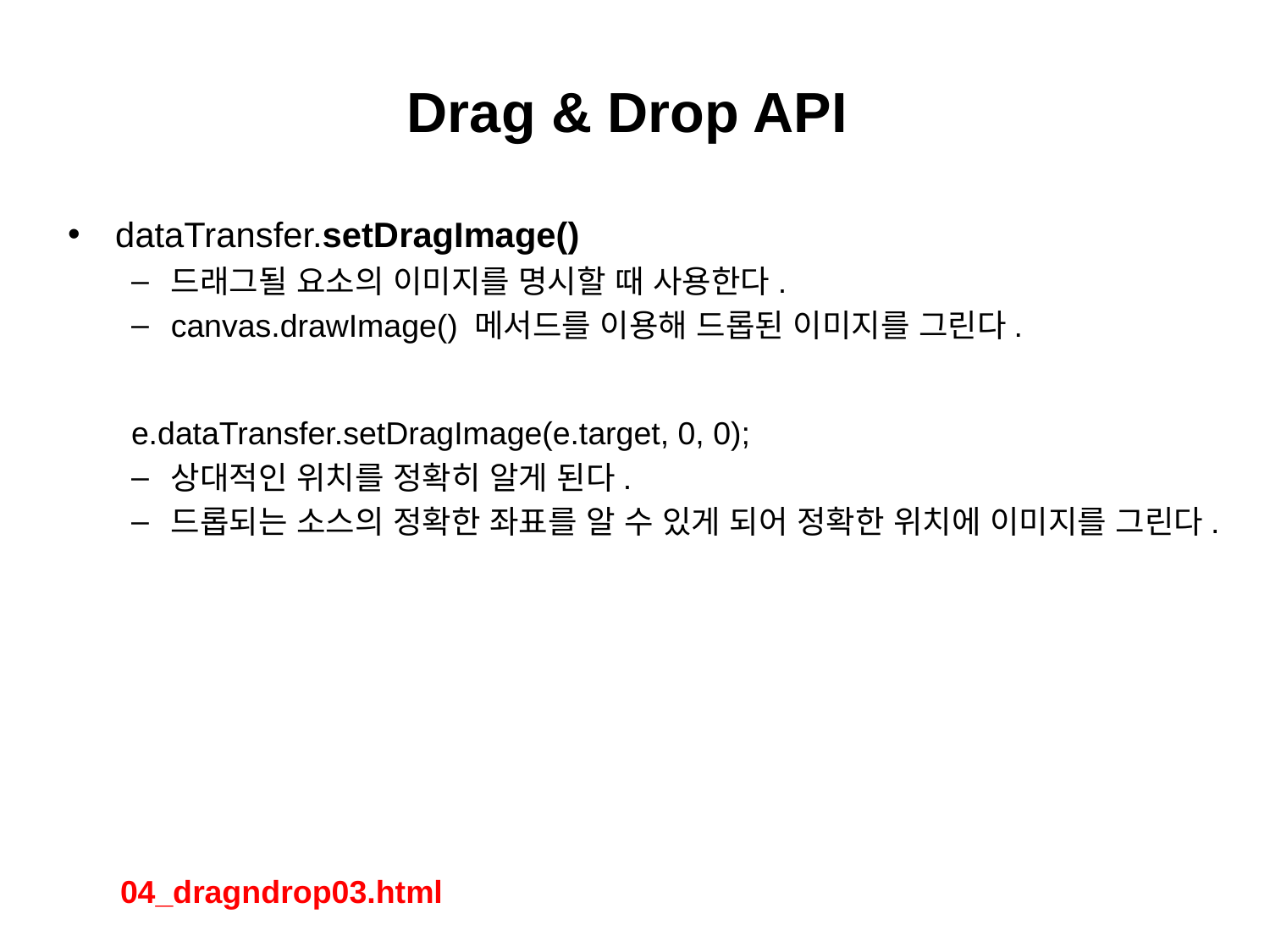

# Drag & Drop API
dataTransfer.setDragImage()
드래그될 요소의 이미지를 명시할 때 사용한다.
canvas.drawImage() 메서드를 이용해 드롭된 이미지를 그린다.

e.dataTransfer.setDragImage(e.target, 0, 0);
상대적인 위치를 정확히 알게 된다.
드롭되는 소스의 정확한 좌표를 알 수 있게 되어 정확한 위치에 이미지를 그린다.

04_dragndrop03.html